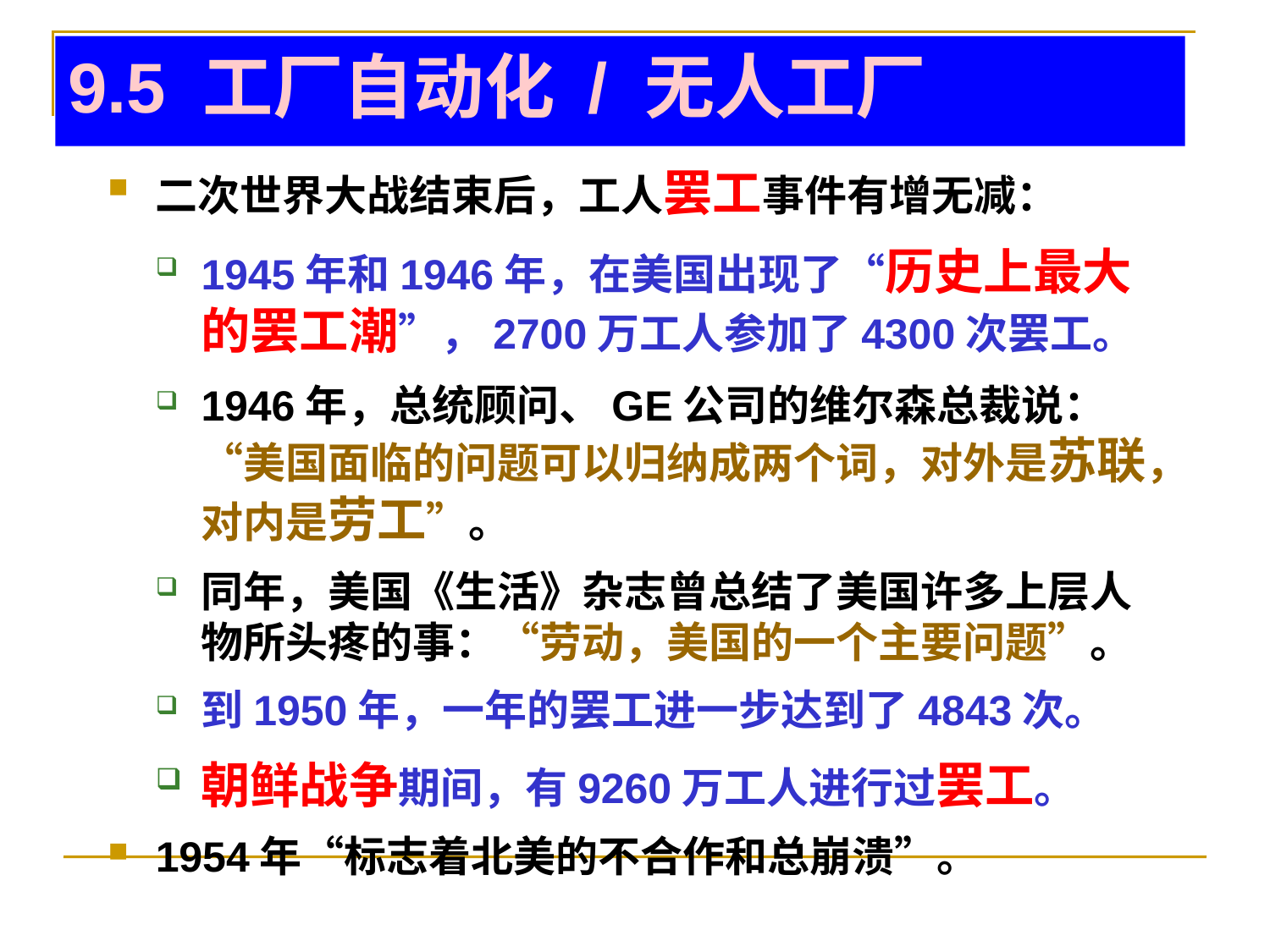

# 9.5 工厂自动化 / 无人工厂
二次世界大战结束后，工人罢工事件有增无减：
1945年和1946年，在美国出现了“历史上最大的罢工潮”，2700万工人参加了4300次罢工。
1946年，总统顾问、GE公司的维尔森总裁说：“美国面临的问题可以归纳成两个词，对外是苏联，对内是劳工”。
同年，美国《生活》杂志曾总结了美国许多上层人物所头疼的事：“劳动，美国的一个主要问题”。
到1950年，一年的罢工进一步达到了4843次。
朝鲜战争期间，有9260万工人进行过罢工。
1954年“标志着北美的不合作和总崩溃”。

54